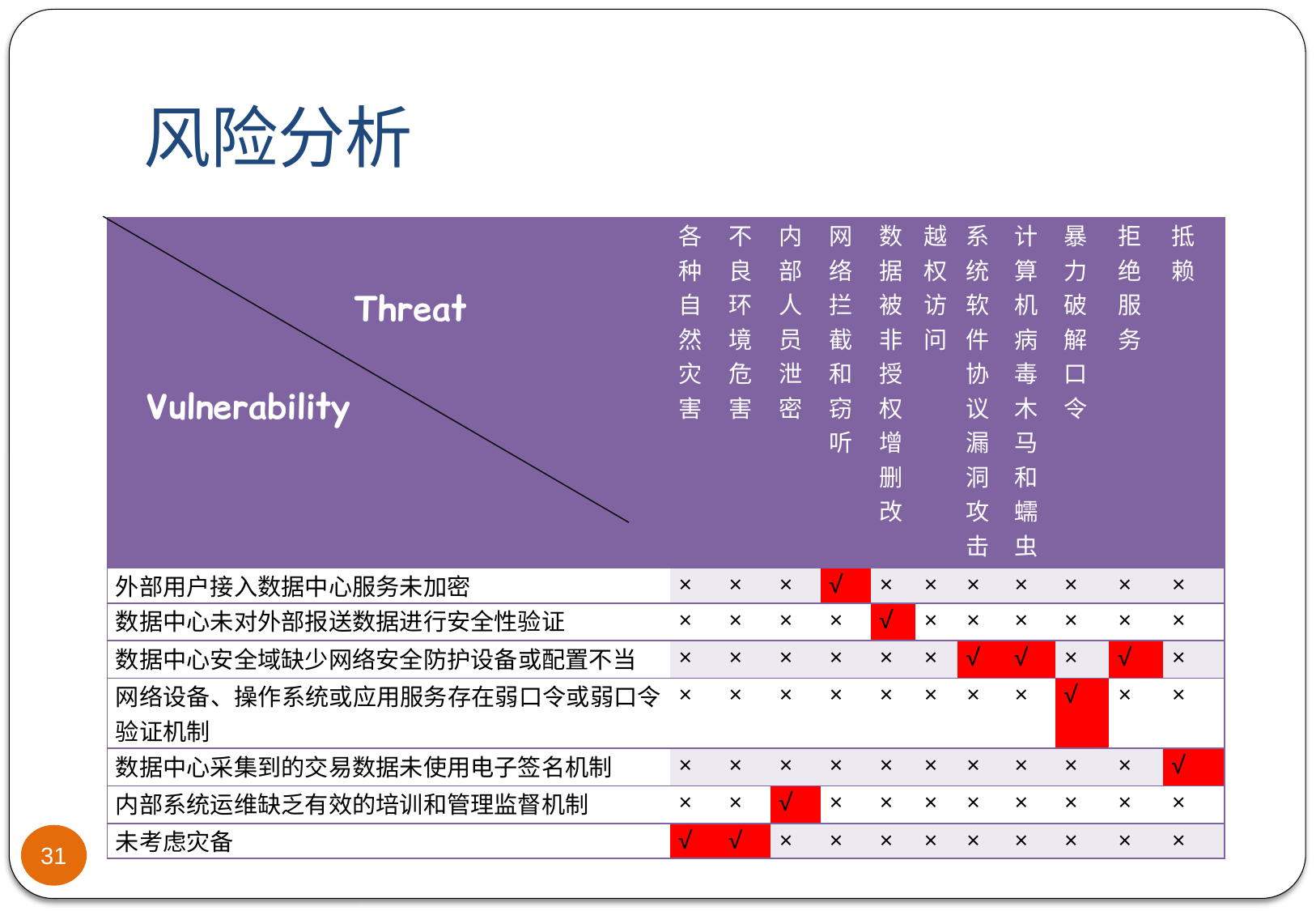

# 风险分析
|  | 各种自然灾害 | 不良 环境 危害 | 内部人员泄密 | 网络拦截和窃听 | 数据被非授权增删改 | 越权访问 | 系统软件协议漏洞攻击 | 计算机病毒木马和蠕虫 | 暴力破解口令 | 拒绝服务 | 抵赖 |
| --- | --- | --- | --- | --- | --- | --- | --- | --- | --- | --- | --- |
| 外部用户接入数据中心服务未加密 | × | × | × | √ | × | × | × | × | × | × | × |
| 数据中心未对外部报送数据进行安全性验证 | × | × | × | × | √ | × | × | × | × | × | × |
| 数据中心安全域缺少网络安全防护设备或配置不当 | × | × | × | × | × | × | √ | √ | × | √ | × |
| 网络设备、操作系统或应用服务存在弱口令或弱口令验证机制 | × | × | × | × | × | × | × | × | √ | × | × |
| 数据中心采集到的交易数据未使用电子签名机制 | × | × | × | × | × | × | × | × | × | × | √ |
| 内部系统运维缺乏有效的培训和管理监督机制 | × | × | √ | × | × | × | × | × | × | × | × |
| 未考虑灾备 | √ | √ | × | × | × | × | × | × | × | × | × |
Threat
Vulnerability
31